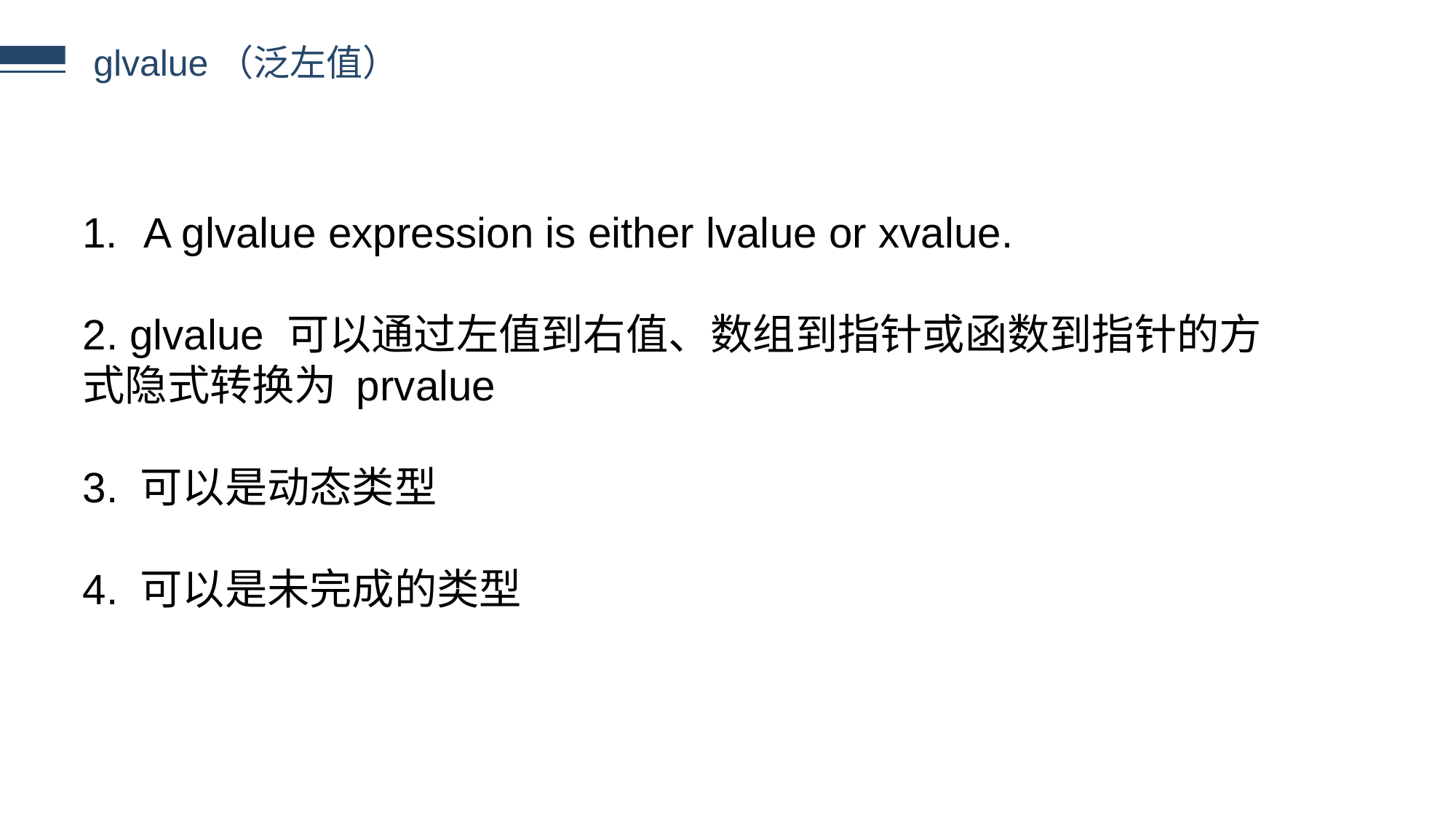

glvalue（泛左值）

A glvalue expression is either lvalue or xvalue.

2. glvalue 可以通过左值到右值、数组到指针或函数到指针的方式隐式转换为 prvalue

3. 可以是动态类型

4. 可以是未完成的类型